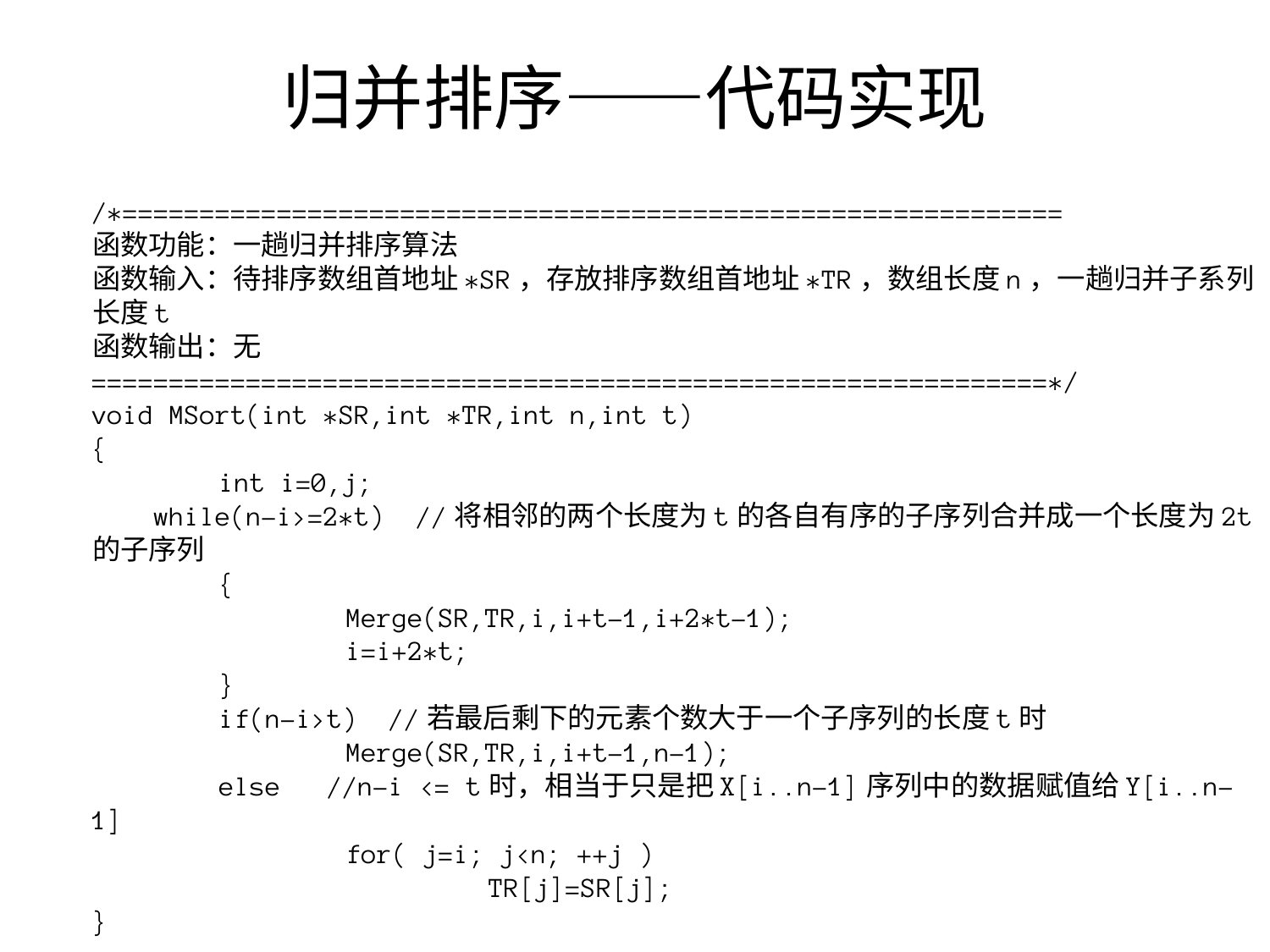

# 归并排序——代码实现
/*=============================================================
函数功能：一趟归并排序算法
函数输入：待排序数组首地址*SR，存放排序数组首地址*TR，数组长度n，一趟归并子系列长度t
函数输出：无
==============================================================*/
void MSort(int *SR,int *TR,int n,int t)
{
	int i=0,j;
    while(n-i>=2*t)  //将相邻的两个长度为t的各自有序的子序列合并成一个长度为2t的子序列
	{
		Merge(SR,TR,i,i+t-1,i+2*t-1);
		i=i+2*t;
	}
	if(n-i>t)  //若最后剩下的元素个数大于一个子序列的长度t时
		Merge(SR,TR,i,i+t-1,n-1);
	else   //n-i <= t时，相当于只是把X[i..n-1]序列中的数据赋值给Y[i..n-1]
		for( j=i; j<n; ++j )
			 TR[j]=SR[j];
}